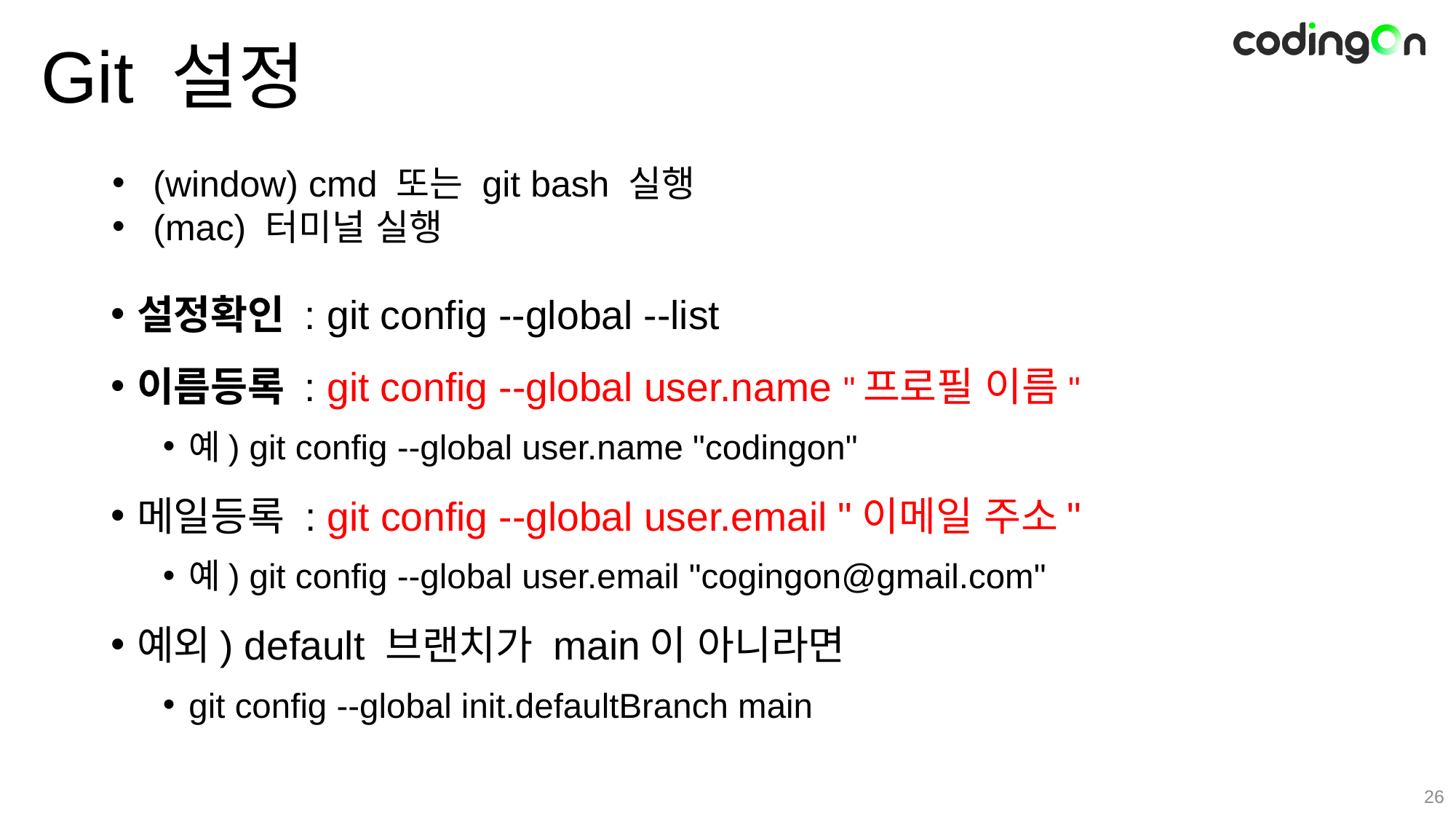

# Git 설정
(window) cmd 또는 git bash 실행
(mac) 터미널 실행
설정확인 : git config --global --list
이름등록 : git config --global user.name "프로필 이름"
예) git config --global user.name "codingon"
메일등록 : git config --global user.email "이메일 주소"
예) git config --global user.email "cogingon@gmail.com"
예외) default 브랜치가 main이 아니라면
git config --global init.defaultBranch main

26